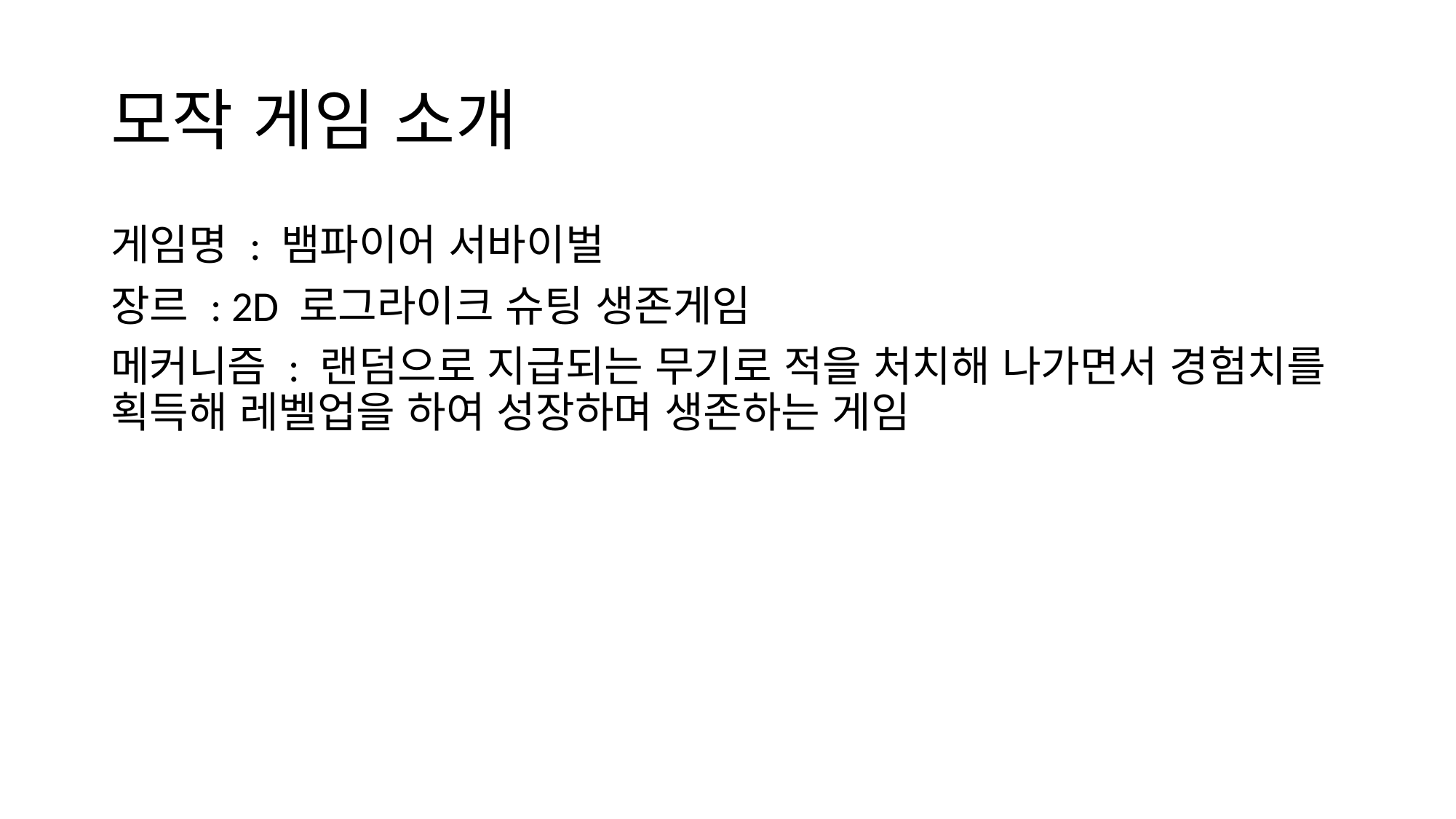

# 모작 게임 소개
게임명 : 뱀파이어 서바이벌
장르 : 2D 로그라이크 슈팅 생존게임
메커니즘 : 랜덤으로 지급되는 무기로 적을 처치해 나가면서 경험치를 획득해 레벨업을 하여 성장하며 생존하는 게임